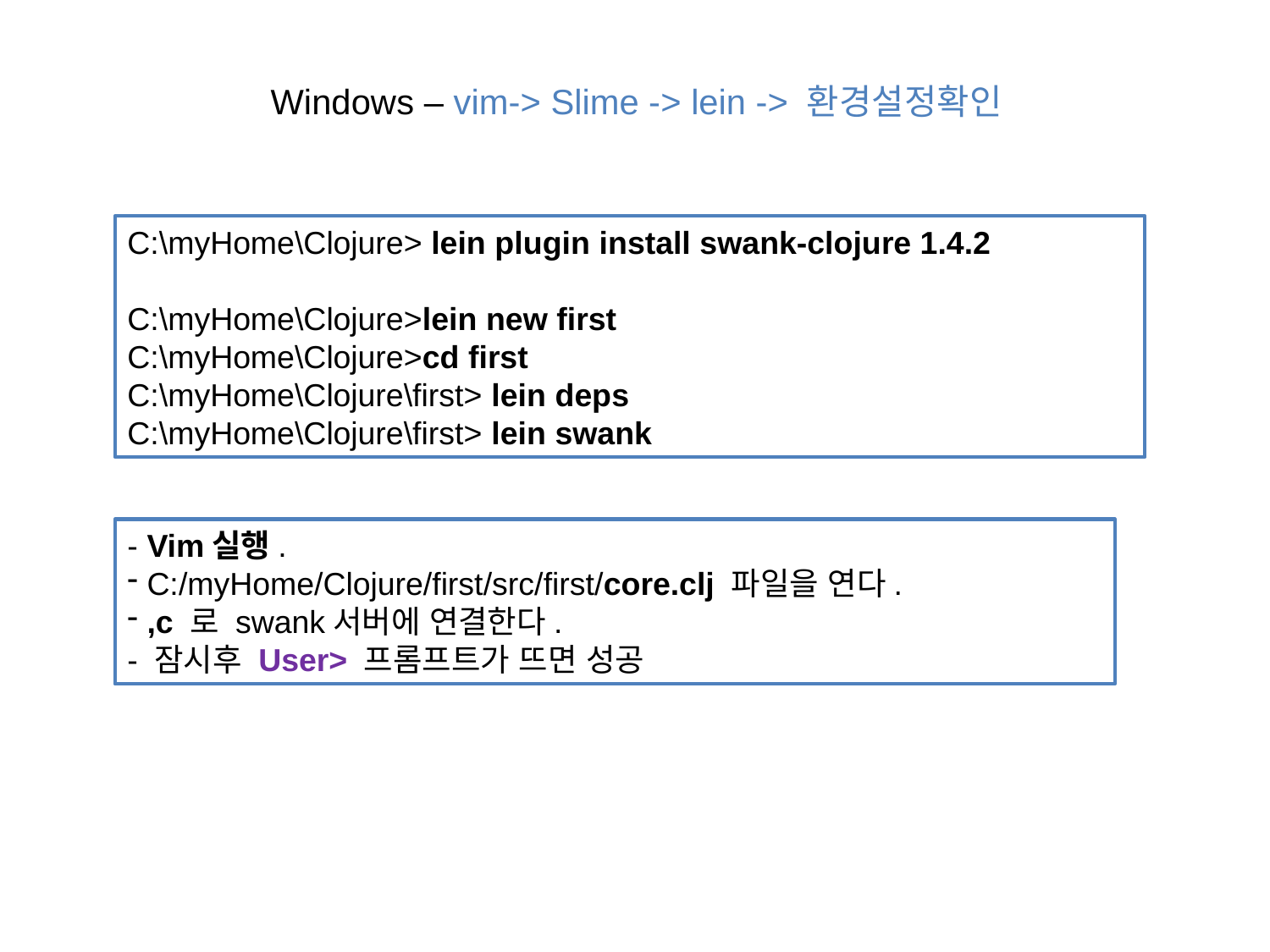

# Windows – vim-> Slime -> lein -> 환경설정확인
C:\myHome\Clojure> lein plugin install swank-clojure 1.4.2

C:\myHome\Clojure>lein new first
C:\myHome\Clojure>cd first
C:\myHome\Clojure\first> lein deps
C:\myHome\Clojure\first> lein swank
- Vim실행.
 C:/myHome/Clojure/first/src/first/core.clj 파일을 연다.
 ,c 로 swank서버에 연결한다.
- 잠시후 User> 프롬프트가 뜨면 성공